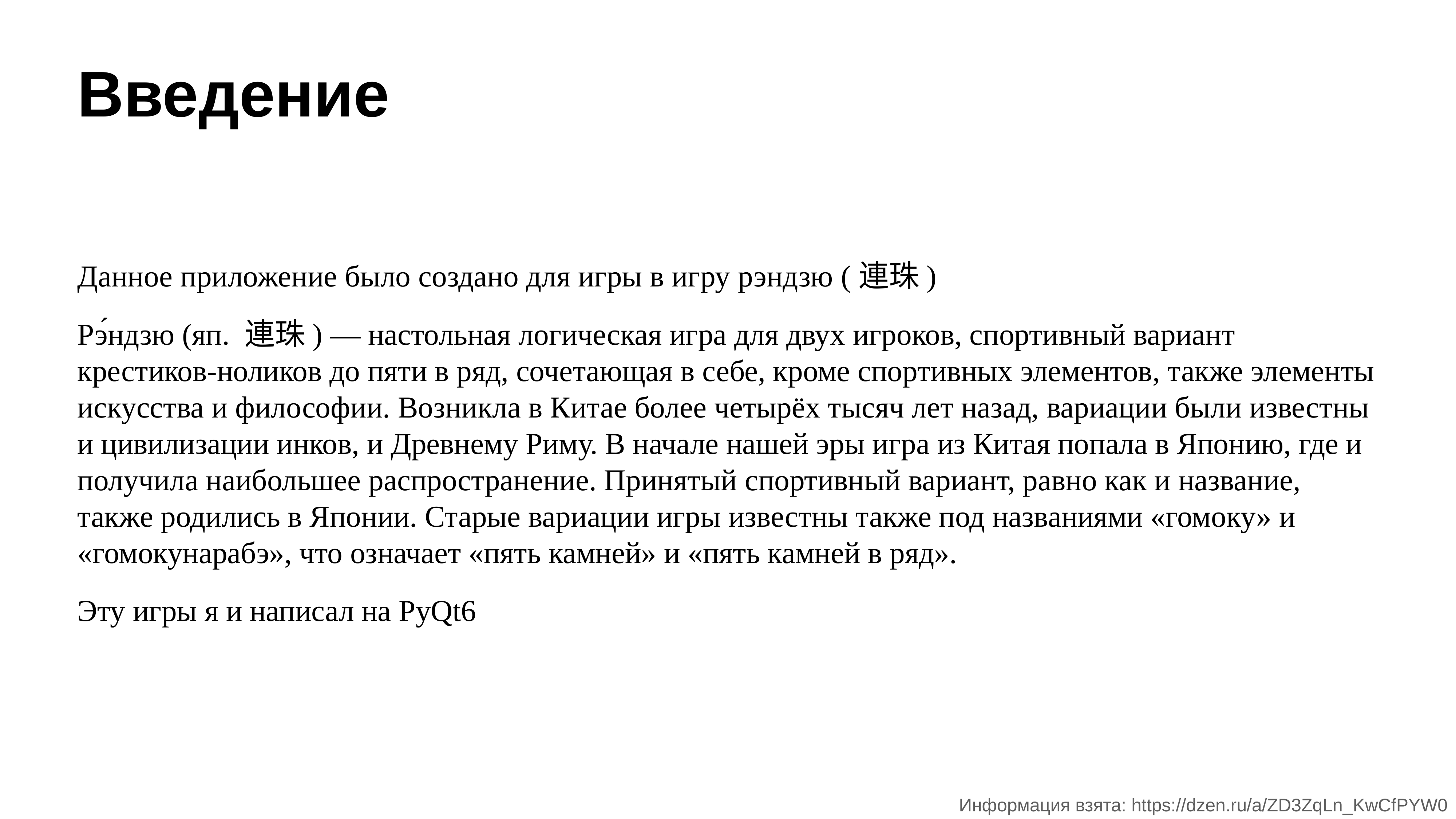

Введение
Данное приложение было создано для игры в игру рэндзю (連珠)

Рэ́ндзю (яп. 連珠) — настольная логическая игра для двух игроков, спортивный вариант крестиков-ноликов до пяти в ряд, сочетающая в себе, кроме спортивных элементов, также элементы искусства и философии. Возникла в Китае более четырёх тысяч лет назад, вариации были известны и цивилизации инков, и Древнему Риму. В начале нашей эры игра из Китая попала в Японию, где и получила наибольшее распространение. Принятый спортивный вариант, равно как и название, также родились в Японии. Старые вариации игры известны также под названиями «гомоку» и «гомокунарабэ», что означает «пять камней» и «пять камней в ряд».

Эту игры я и написал на PyQt6
Информация взята: https://dzen.ru/a/ZD3ZqLn_KwCfPYW0